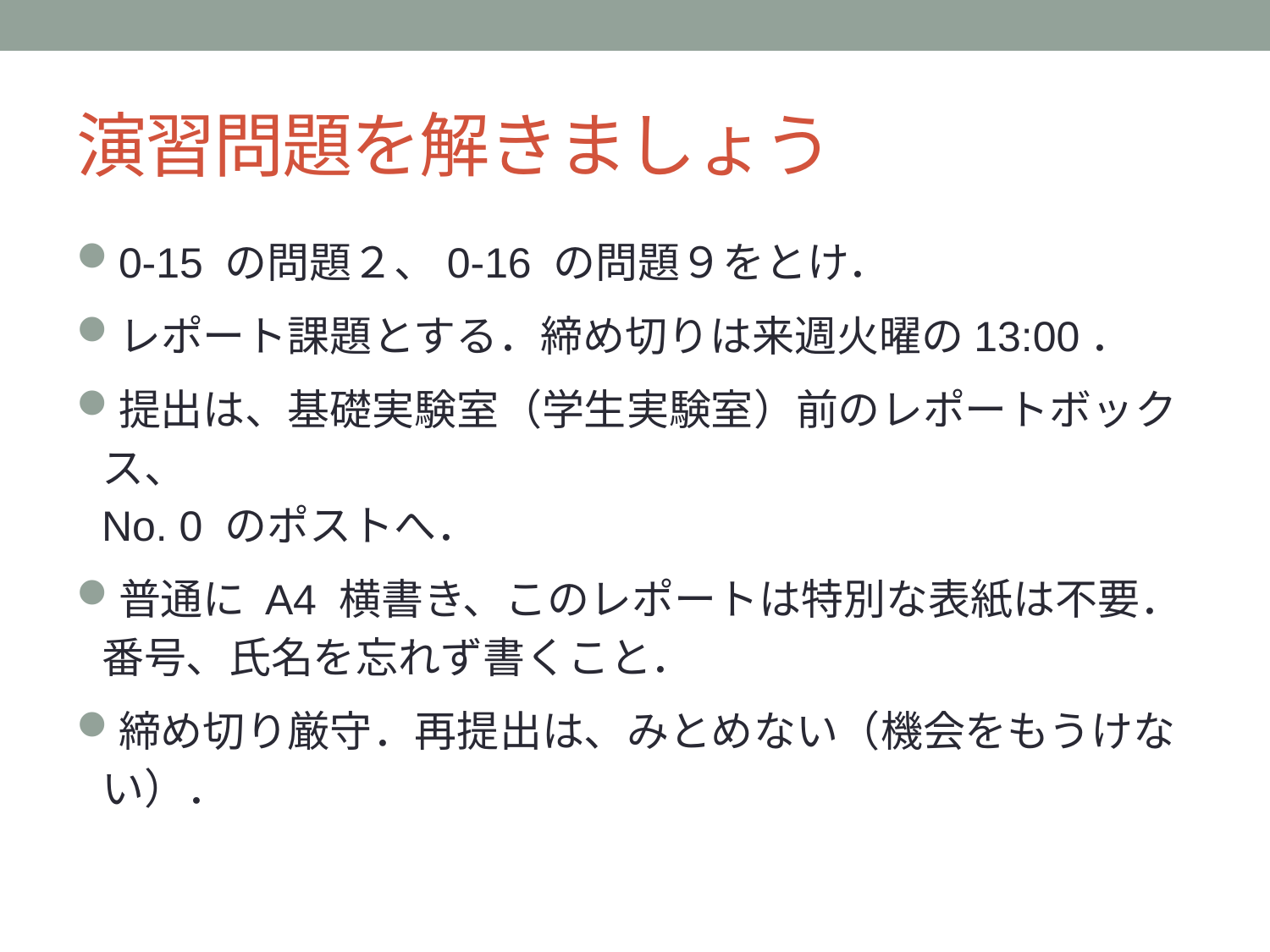

# 演習問題を解きましょう
0-15 の問題２、0-16 の問題９をとけ．
レポート課題とする．締め切りは来週火曜の13:00．
提出は、基礎実験室（学生実験室）前のレポートボックス、
No. 0 のポストへ．
普通に A4 横書き、このレポートは特別な表紙は不要．
番号、氏名を忘れず書くこと．
締め切り厳守．再提出は、みとめない（機会をもうけない）．